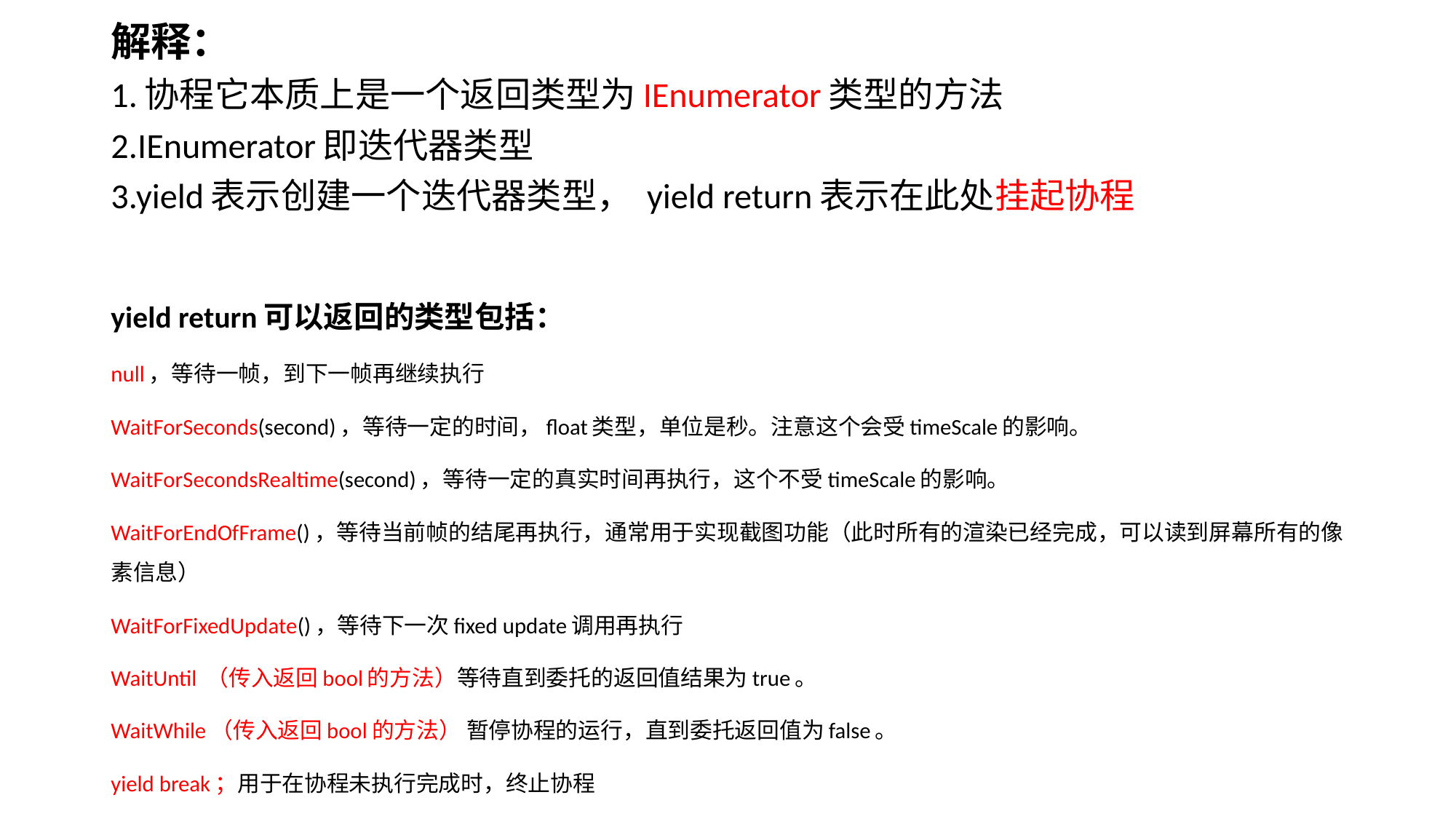

解释：
1.协程它本质上是一个返回类型为IEnumerator类型的方法
2.IEnumerator即迭代器类型
3.yield表示创建一个迭代器类型， yield return表示在此处挂起协程

yield return可以返回的类型包括：
null，等待一帧，到下一帧再继续执行
WaitForSeconds(second)，等待一定的时间，float类型，单位是秒。注意这个会受timeScale的影响。
WaitForSecondsRealtime(second)，等待一定的真实时间再执行，这个不受timeScale的影响。
WaitForEndOfFrame()，等待当前帧的结尾再执行，通常用于实现截图功能（此时所有的渲染已经完成，可以读到屏幕所有的像素信息）
WaitForFixedUpdate()，等待下一次fixed update调用再执行
WaitUntil （传入返回bool的方法）等待直到委托的返回值结果为true。
WaitWhile（传入返回bool的方法） 暂停协程的运行，直到委托返回值为false。
yield break；用于在协程未执行完成时，终止协程